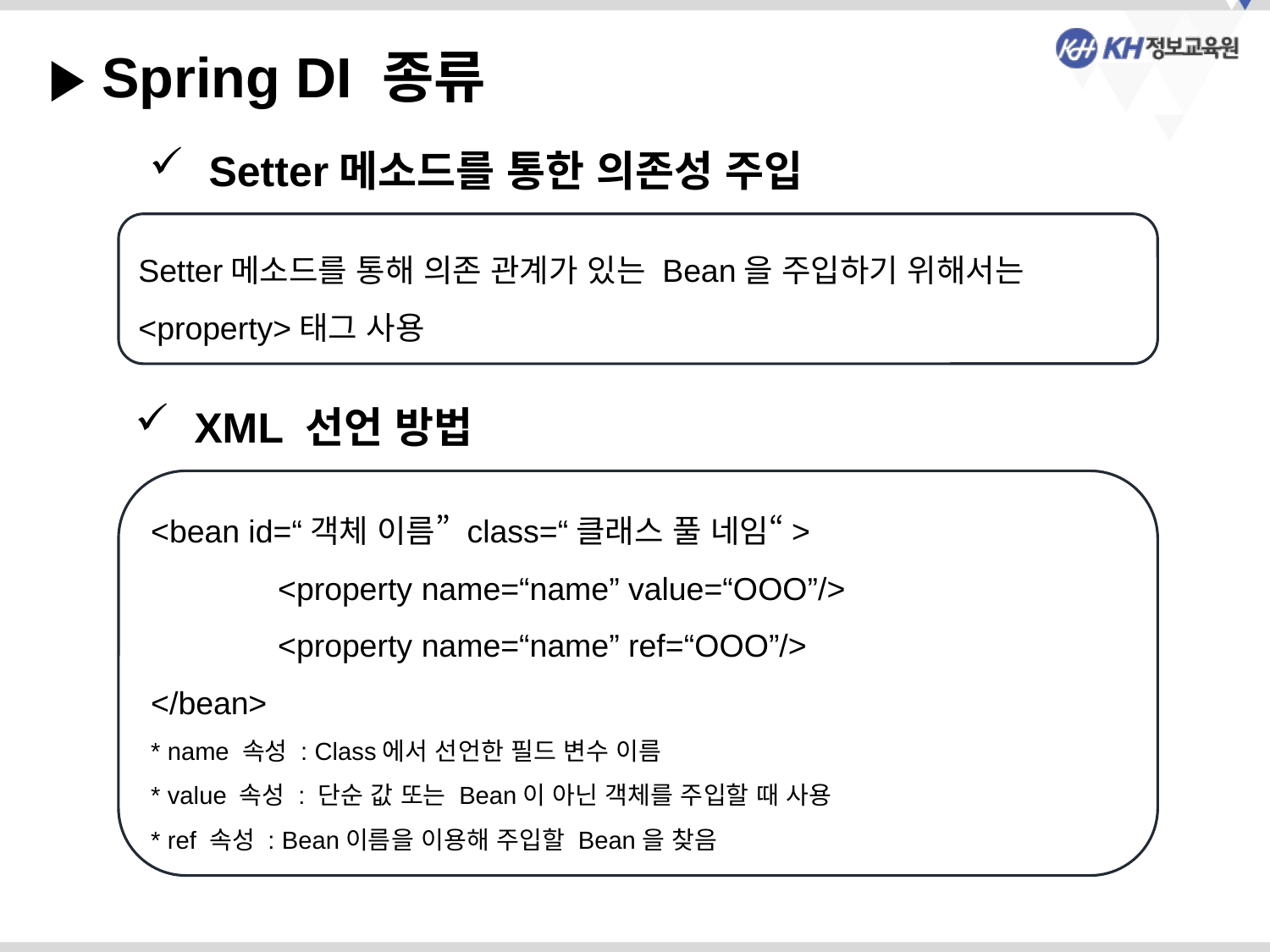

▶ Spring DI 종류
 Setter메소드를 통한 의존성 주입
Setter메소드를 통해 의존 관계가 있는 Bean을 주입하기 위해서는
<property>태그 사용
 XML 선언 방법
<bean id=“객체 이름” class=“클래스 풀 네임“>
	<property name=“name” value=“OOO”/>
	<property name=“name” ref=“OOO”/>
</bean>
* name 속성 : Class에서 선언한 필드 변수 이름
* value 속성 : 단순 값 또는 Bean이 아닌 객체를 주입할 때 사용
* ref 속성 : Bean이름을 이용해 주입할 Bean을 찾음